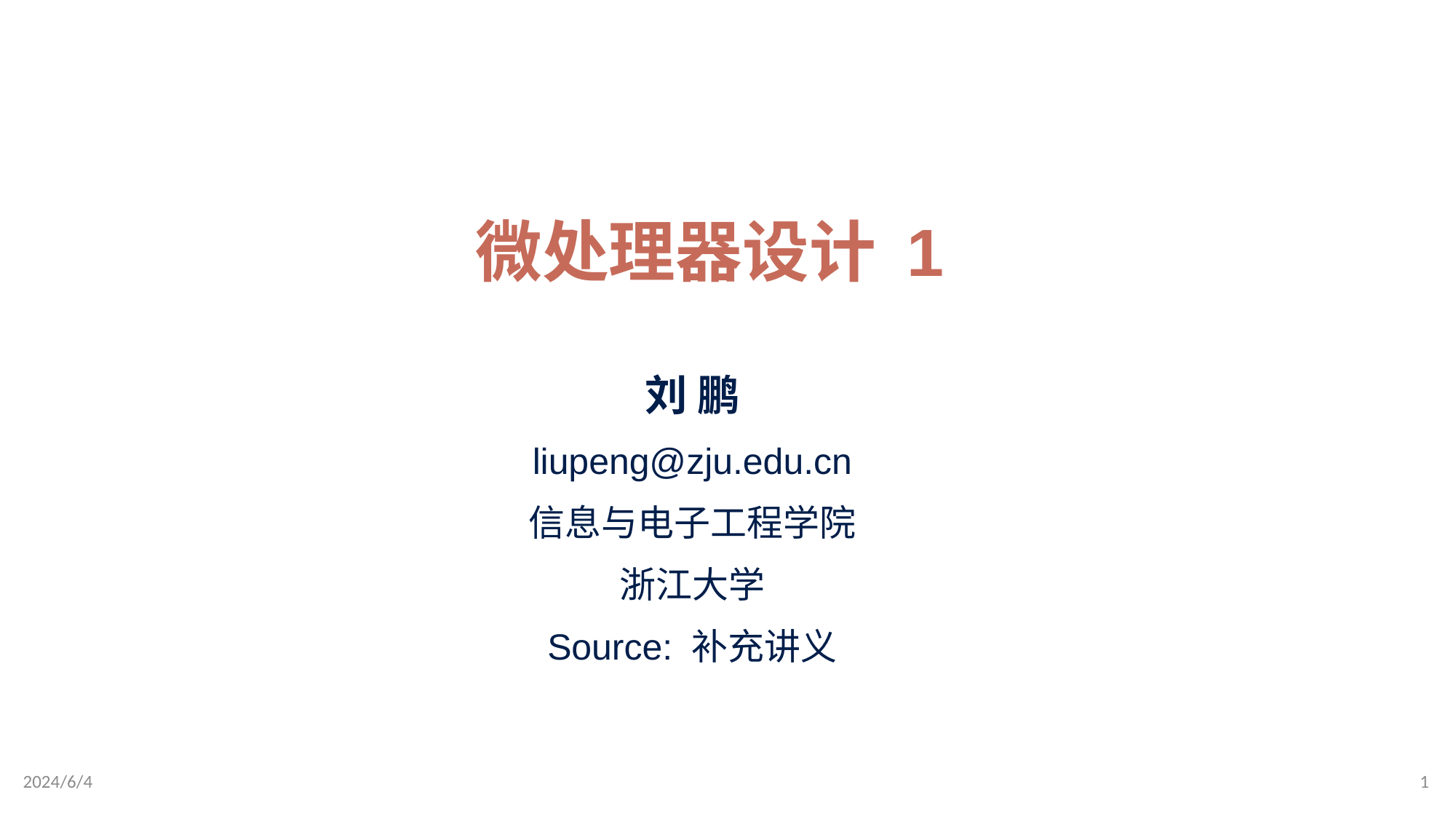

微处理器设计 1
刘 鹏
liupeng@zju.edu.cn
信息与电子工程学院
浙江大学
Source: 补充讲义
2024/6/4

1